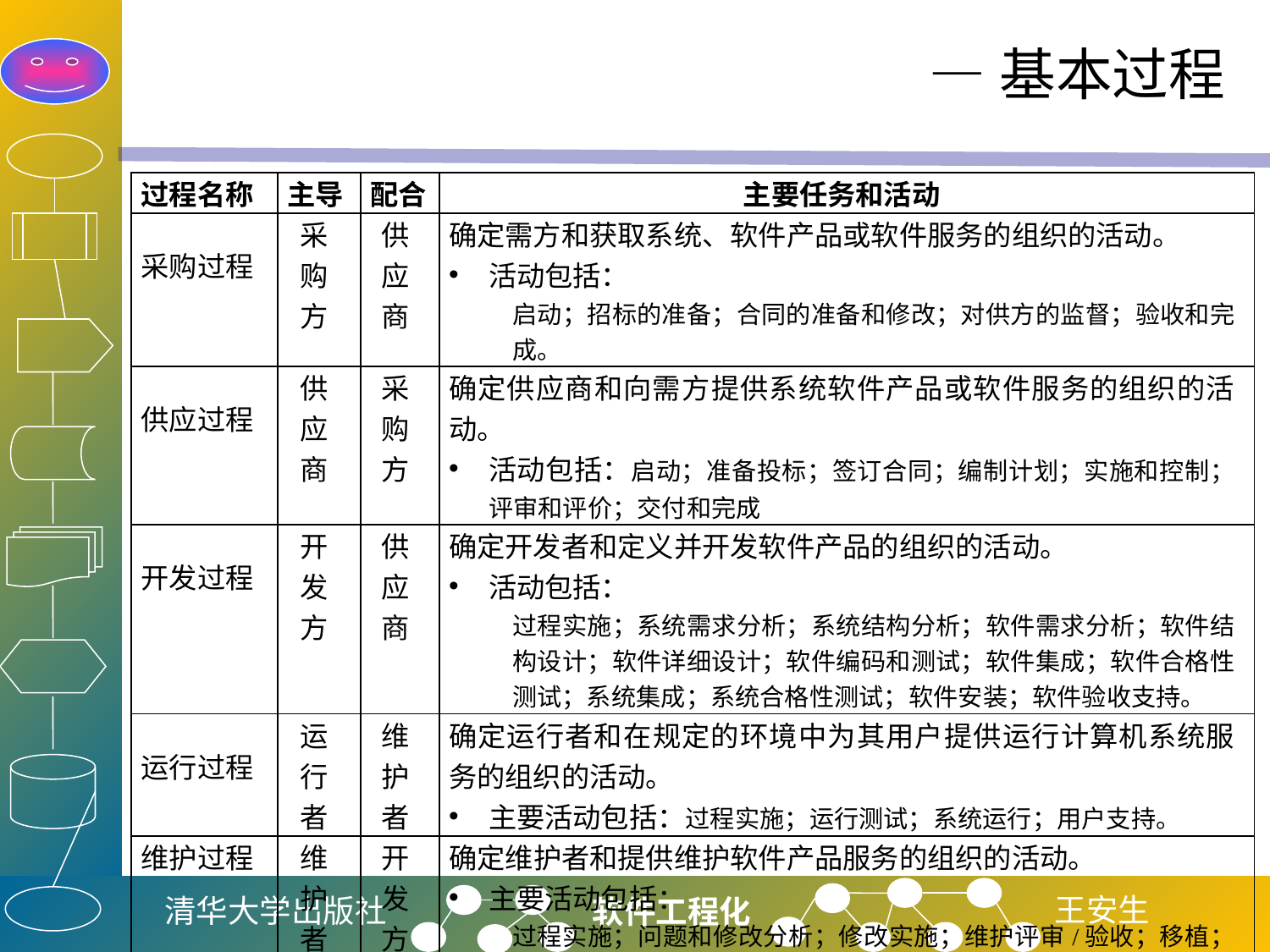

# —基本过程
| 过程名称 | 主导 | 配合 | 主要任务和活动 |
| --- | --- | --- | --- |
| 采购过程 | 采购方 | 供应商 | 确定需方和获取系统、软件产品或软件服务的组织的活动。 活动包括： 启动；招标的准备；合同的准备和修改；对供方的监督；验收和完成。 |
| 供应过程 | 供应商 | 采购方 | 确定供应商和向需方提供系统软件产品或软件服务的组织的活动。 活动包括：启动；准备投标；签订合同；编制计划；实施和控制；评审和评价；交付和完成 |
| 开发过程 | 开发方 | 供应商 | 确定开发者和定义并开发软件产品的组织的活动。 活动包括： 过程实施；系统需求分析；系统结构分析；软件需求分析；软件结构设计；软件详细设计；软件编码和测试；软件集成；软件合格性测试；系统集成；系统合格性测试；软件安装；软件验收支持。 |
| 运行过程 | 运行者 | 维护者 | 确定运行者和在规定的环境中为其用户提供运行计算机系统服务的组织的活动。 主要活动包括：过程实施；运行测试；系统运行；用户支持。 |
| 维护过程 | 维护者 | 开发方 | 确定维护者和提供维护软件产品服务的组织的活动。 主要活动包括： 过程实施；问题和修改分析；修改实施；维护评审/验收；移植；软件退役。 |